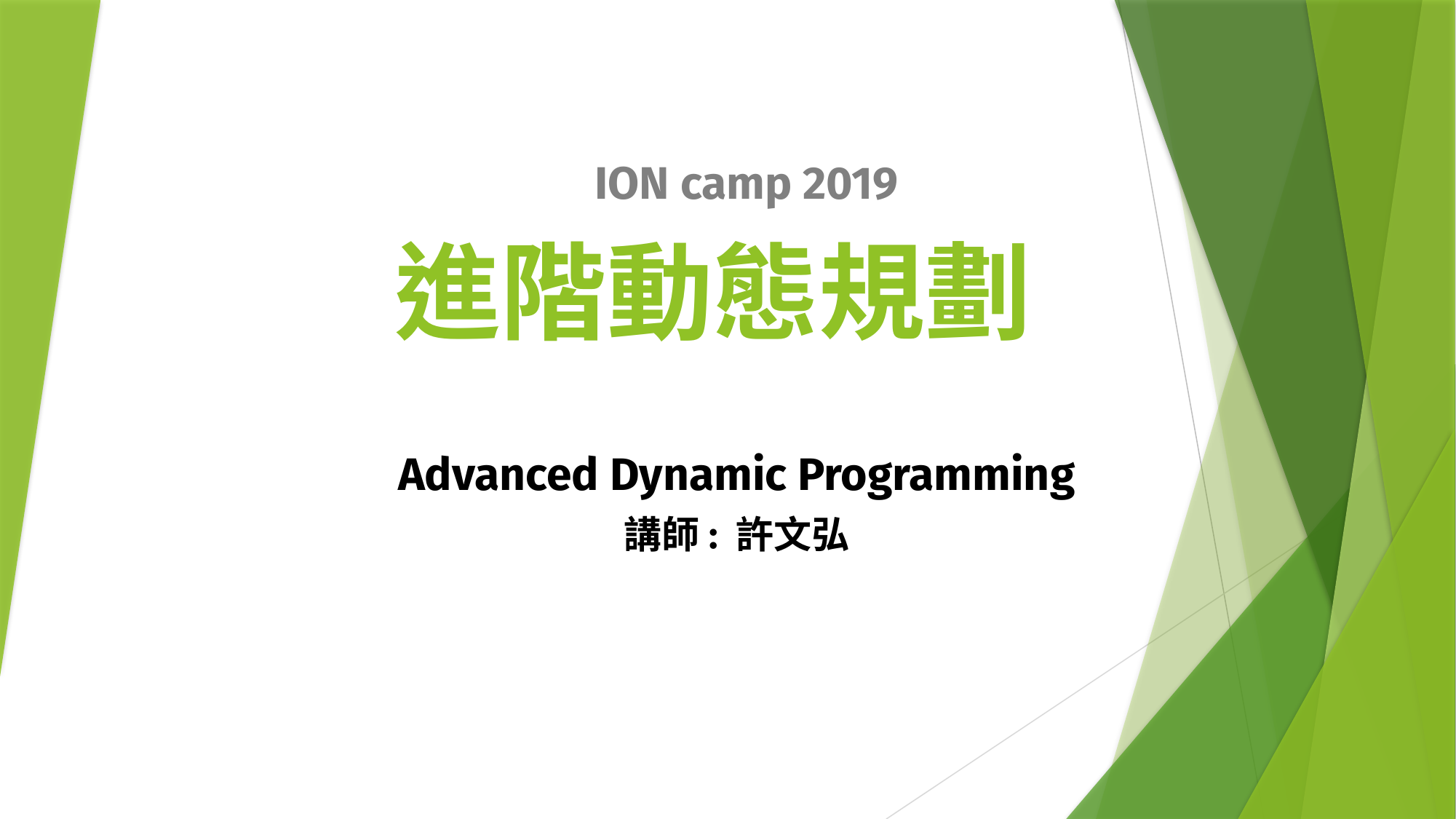

# 進階動態規劃
ION camp 2019
Advanced Dynamic Programming
講師: 許文弘